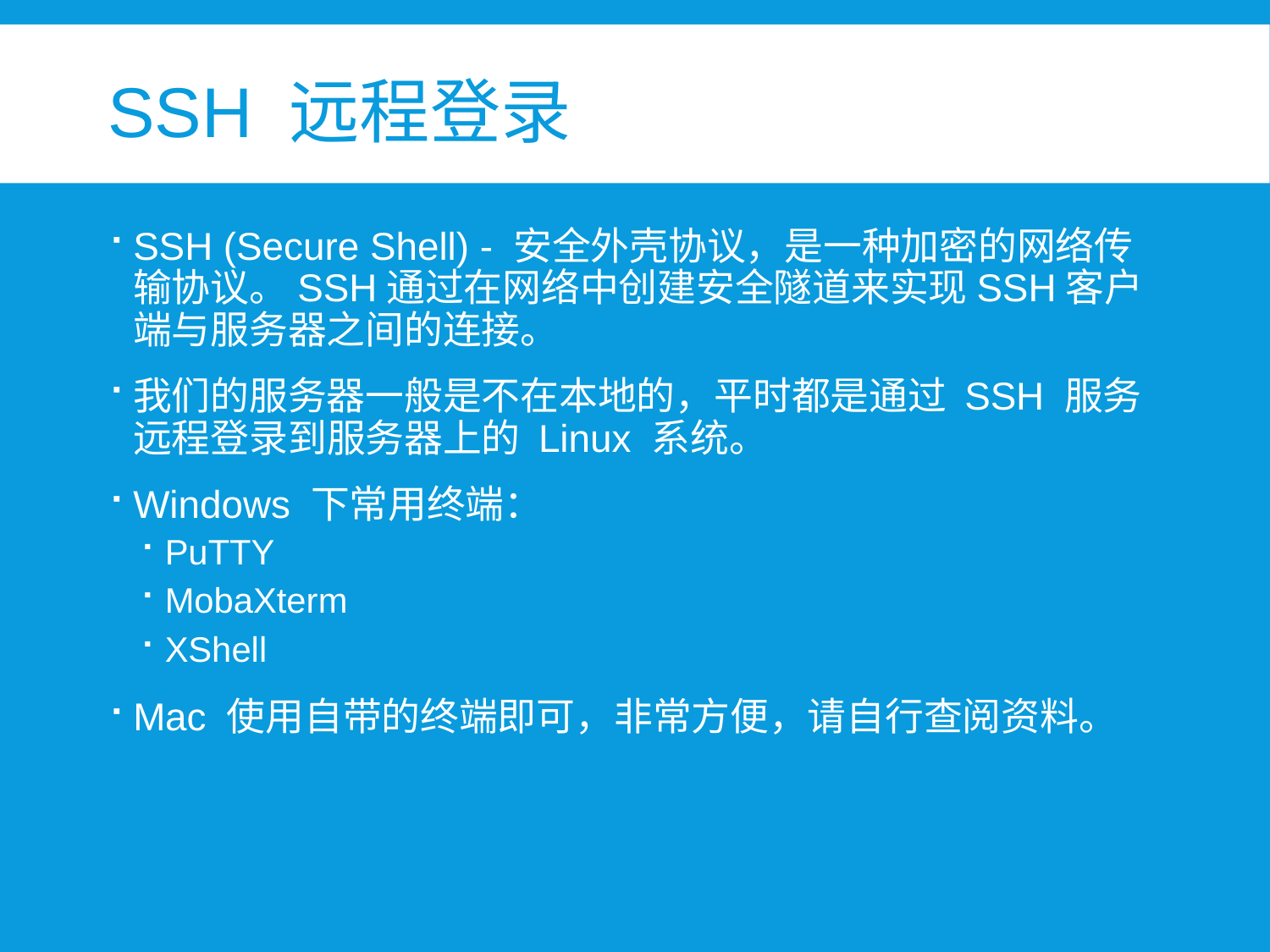

# SSH 远程登录
SSH (Secure Shell) - 安全外壳协议，是一种加密的网络传输协议。SSH通过在网络中创建安全隧道来实现SSH客户端与服务器之间的连接。
我们的服务器一般是不在本地的，平时都是通过 SSH 服务远程登录到服务器上的 Linux 系统。
Windows 下常用终端：
PuTTY
MobaXterm
XShell
Mac 使用自带的终端即可，非常方便，请自行查阅资料。